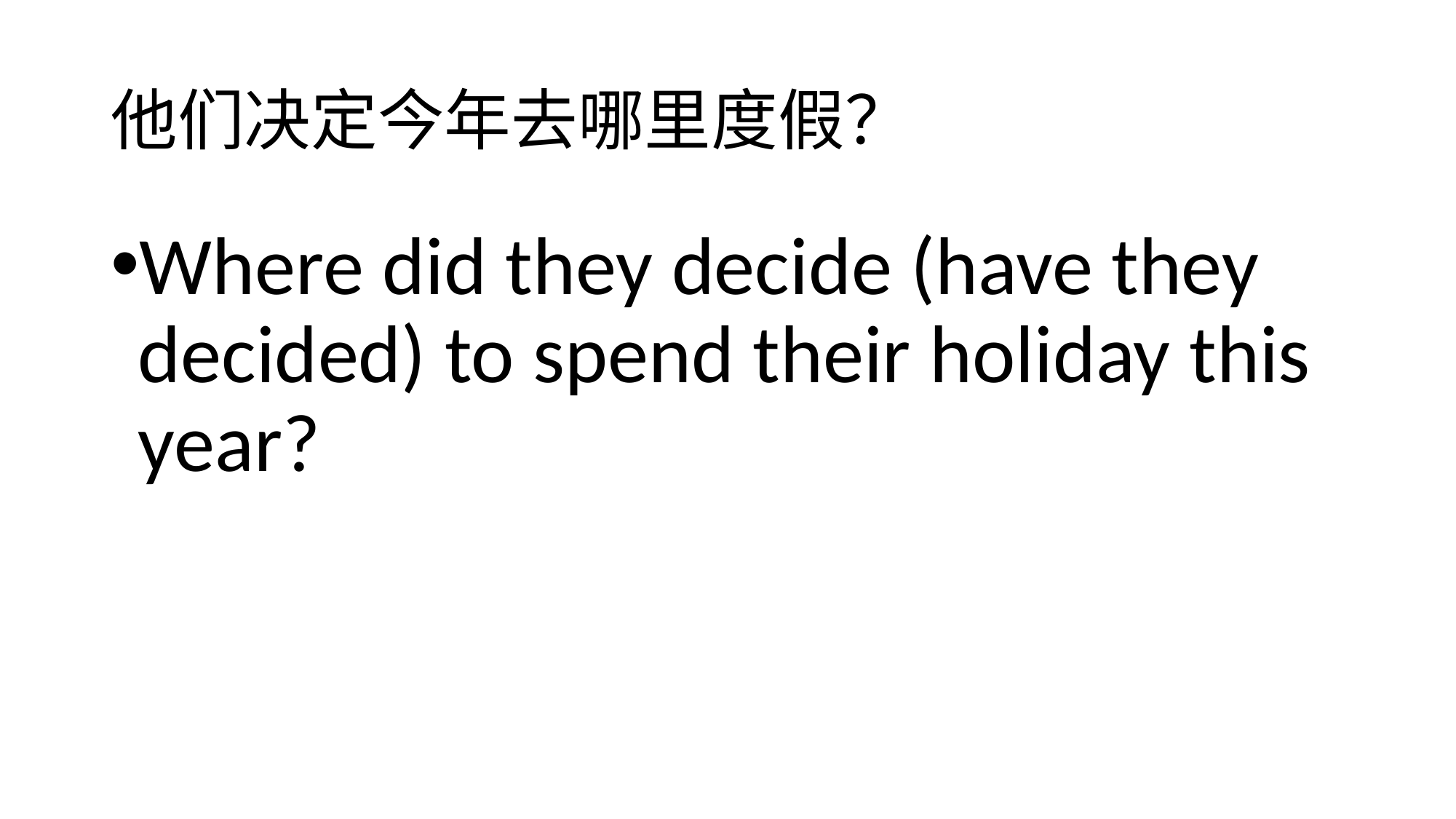

# 他们决定今年去哪里度假？
Where did they decide (have they decided) to spend their holiday this year?